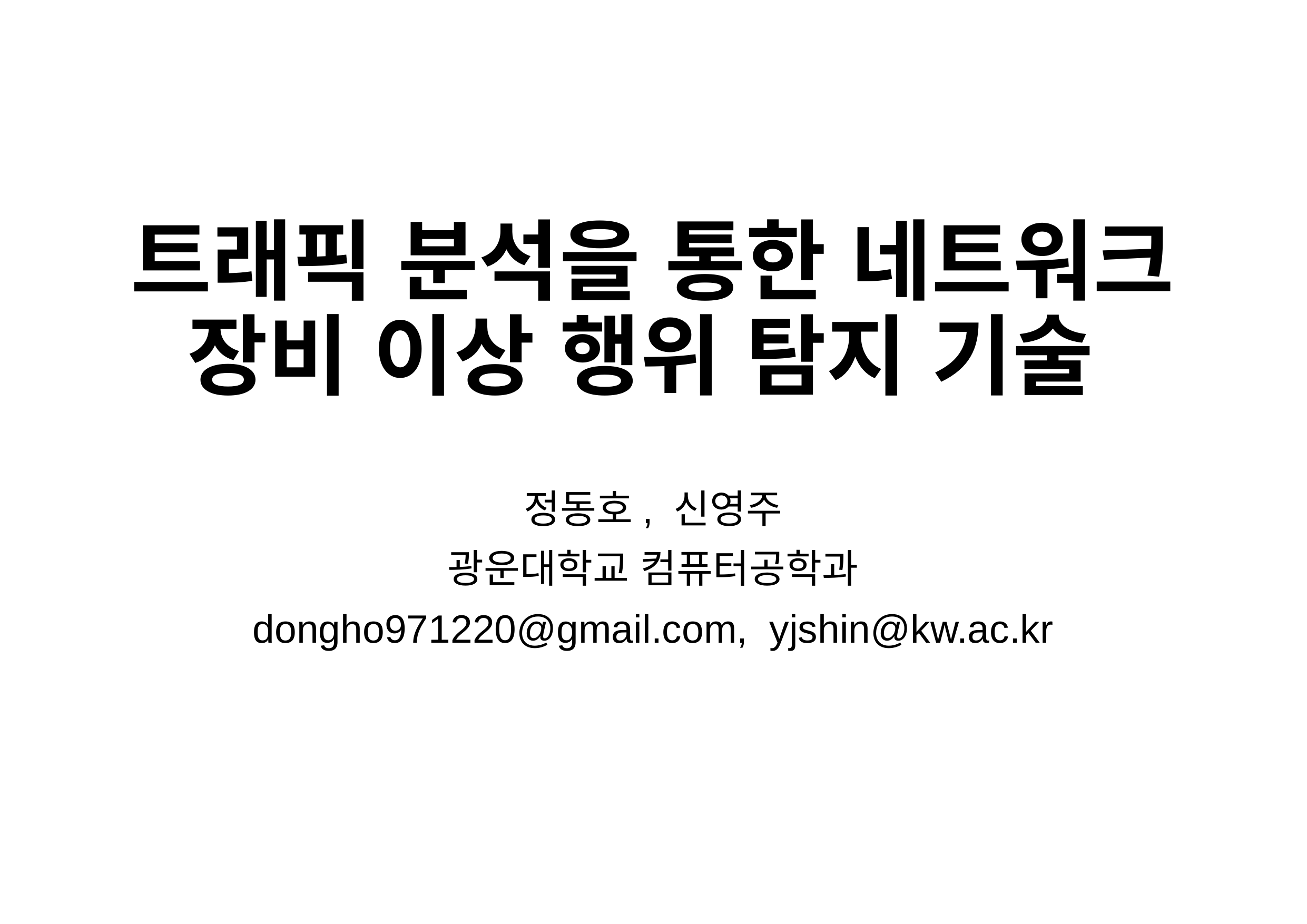

# 트래픽 분석을 통한 네트워크 장비 이상 행위 탐지 기술
정동호, 신영주
광운대학교 컴퓨터공학과
dongho971220@gmail.com,  yjshin@kw.ac.kr